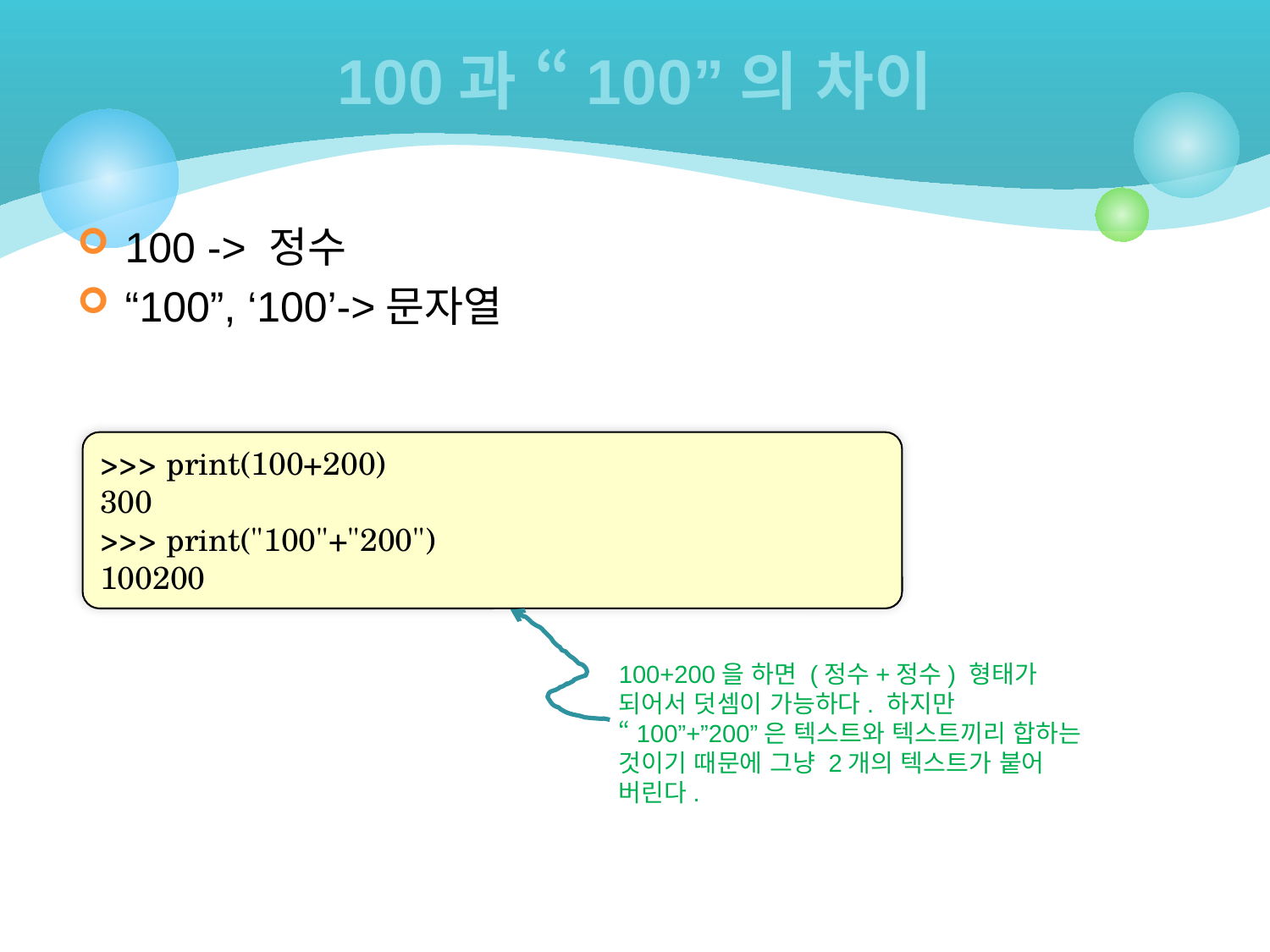

# 100과 “100”의 차이
100 -> 정수
“100”, ‘100’->문자열
>>> print(100+200)
300
>>> print("100"+"200")
100200

100+200을 하면 (정수+정수) 형태가 되어서 덧셈이 가능하다. 하지만 “100”+”200”은 텍스트와 텍스트끼리 합하는 것이기 때문에 그냥 2개의 텍스트가 붙어 버린다.